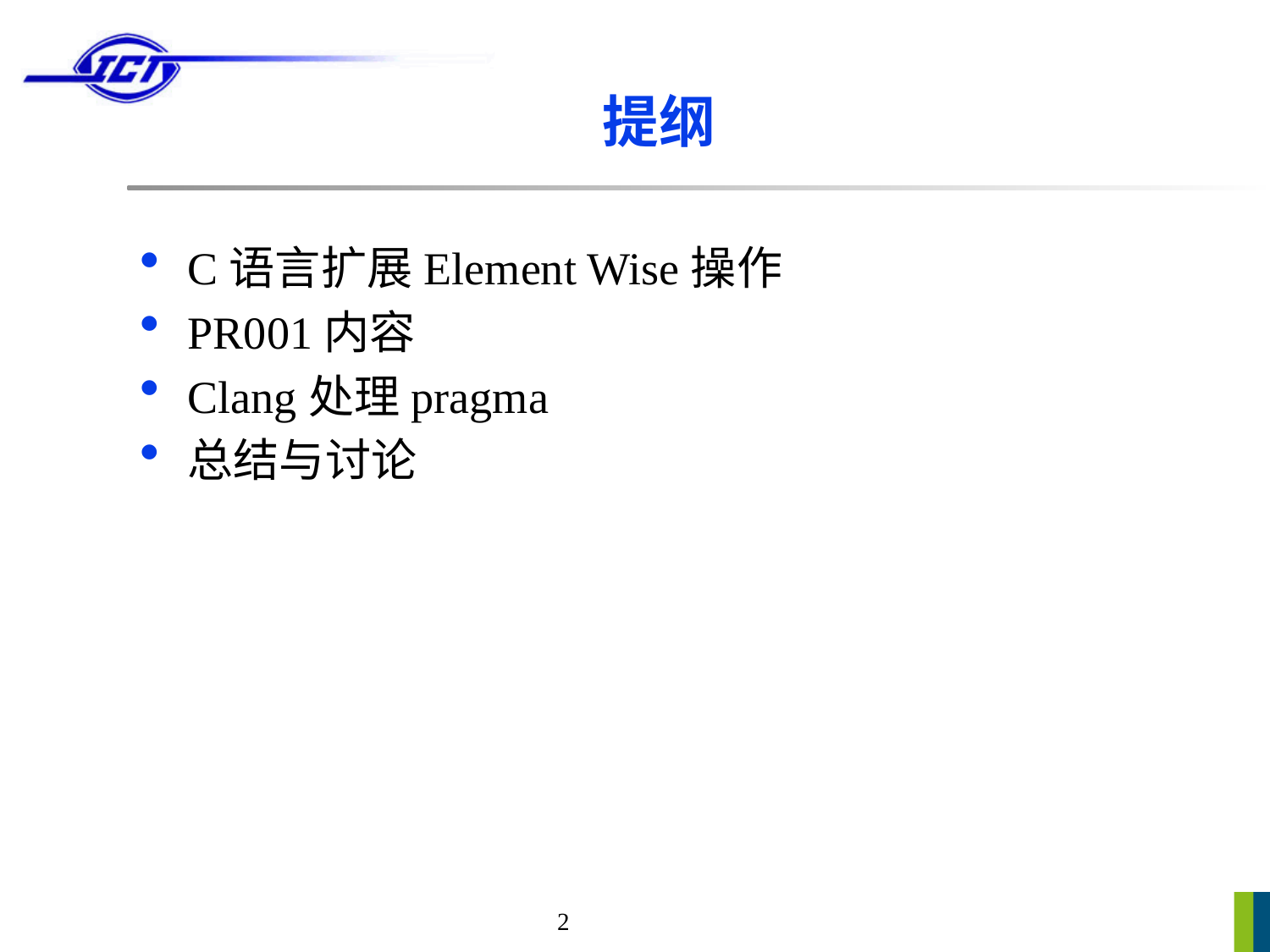

# 提纲
C语言扩展Element Wise操作
PR001内容
Clang处理pragma
总结与讨论